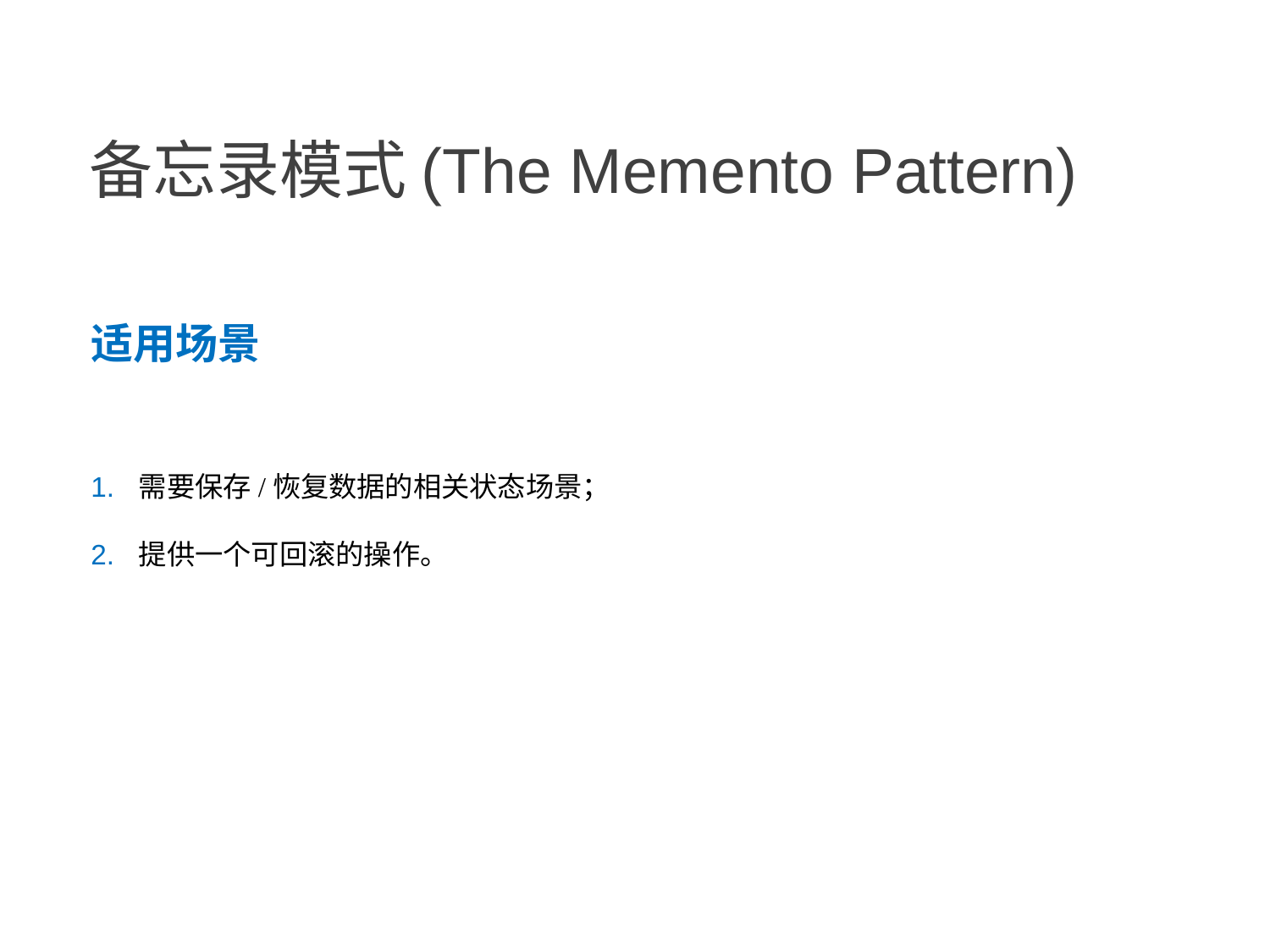

备忘录模式(The Memento Pattern)
适用场景

需要保存/恢复数据的相关状态场景；
提供一个可回滚的操作。